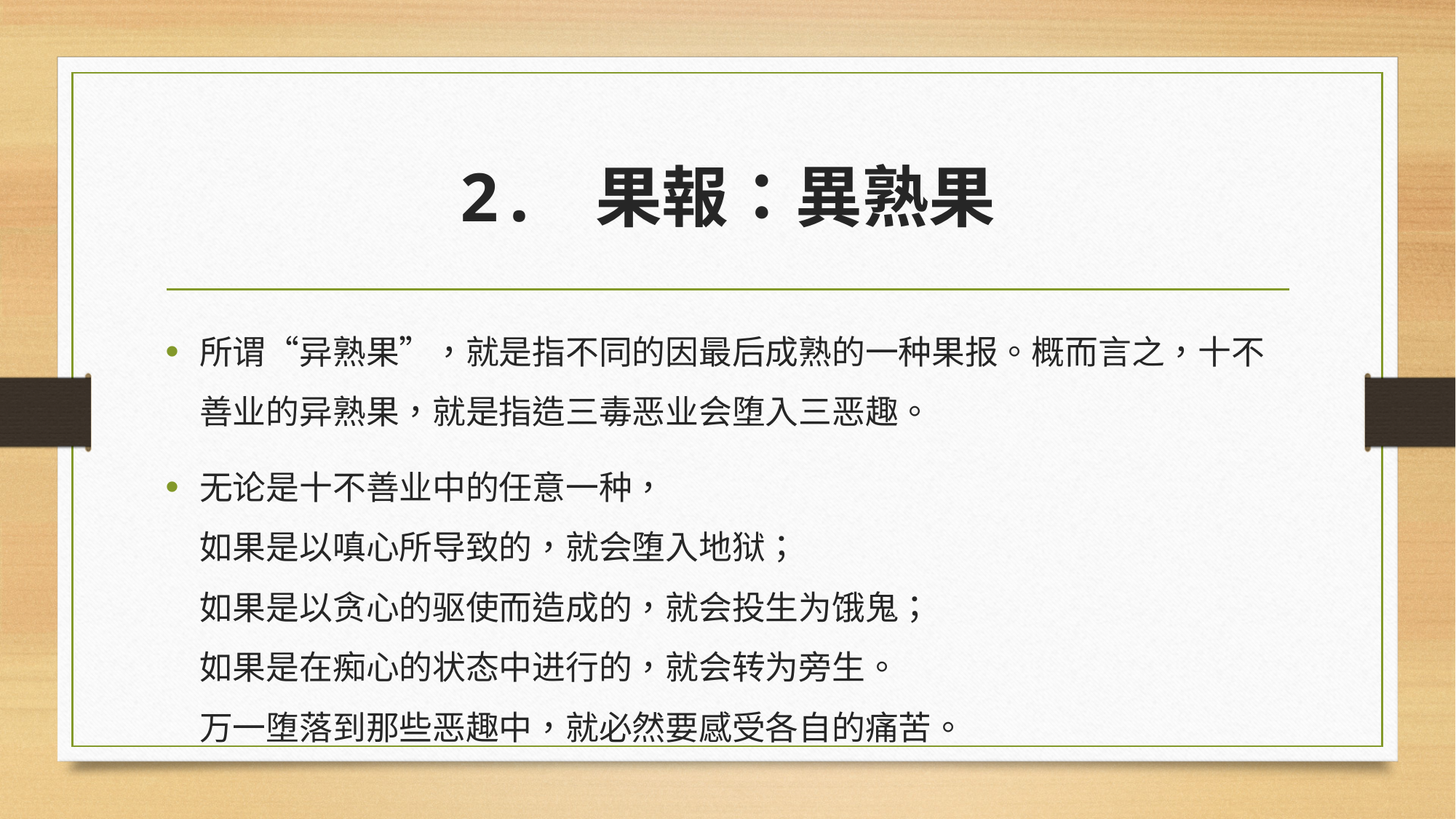

# 2. 果報：異熟果
所谓“异熟果”，就是指不同的因最后成熟的一种果报。概而言之，十不善业的异熟果，就是指造三毒恶业会堕入三恶趣。
无论是十不善业中的任意一种，
如果是以嗔心所导致的，就会堕入地狱；
如果是以贪心的驱使而造成的，就会投生为饿鬼；
如果是在痴心的状态中进行的，就会转为旁生。
万一堕落到那些恶趣中，就必然要感受各自的痛苦。